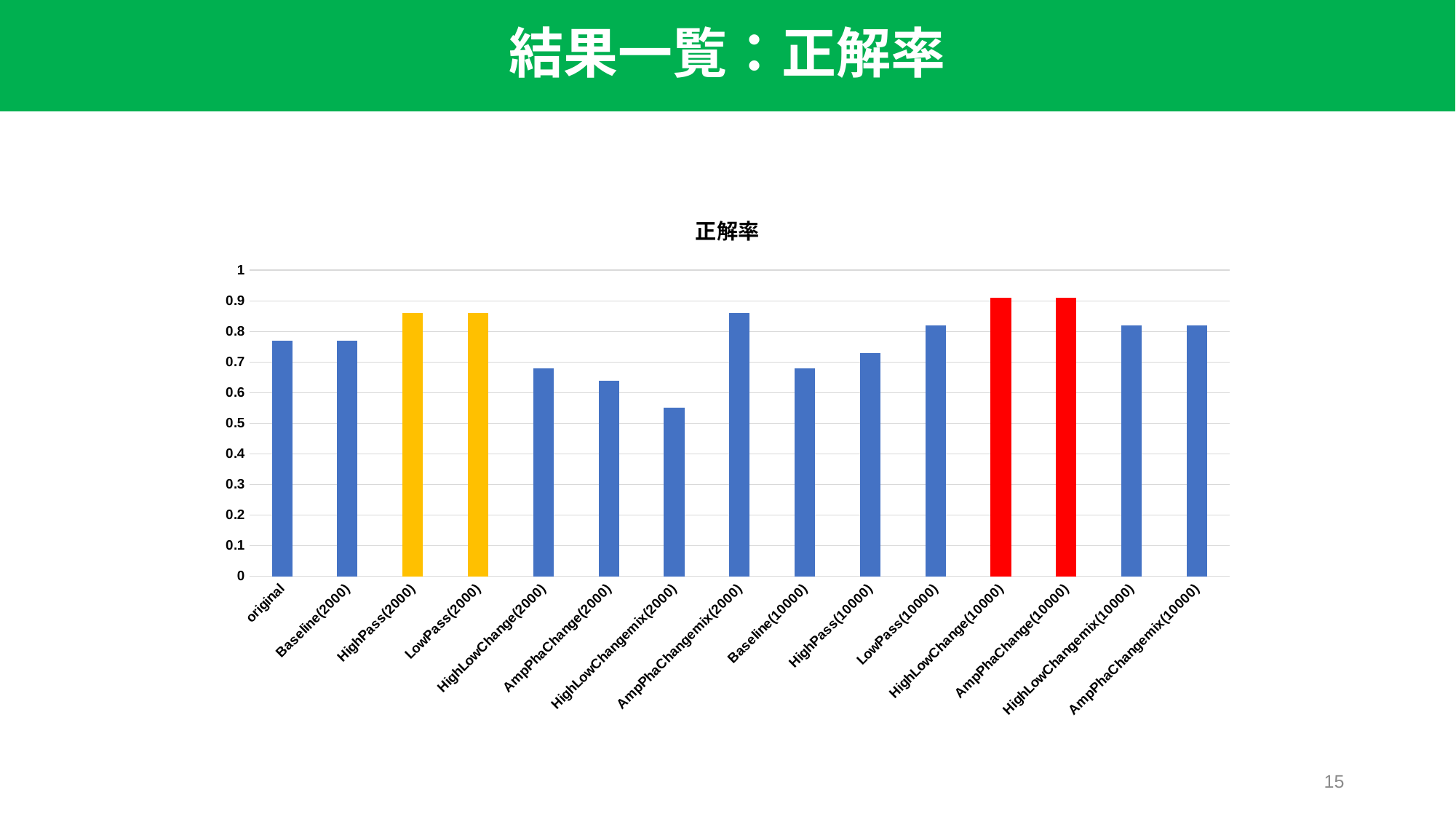

結果一覧：正解率

### Chart: 正解率

| Category | 正解率 |
|---|---|
| original | 0.77 |
| Baseline(2000) | 0.77 |
| HighPass(2000) | 0.86 |
| LowPass(2000) | 0.86 |
| HighLowChange(2000) | 0.68 |
| AmpPhaChange(2000) | 0.64 |
| HighLowChangemix(2000) | 0.55 |
| AmpPhaChangemix(2000) | 0.86 |
| Baseline(10000) | 0.68 |
| HighPass(10000) | 0.73 |
| LowPass(10000) | 0.82 |
| HighLowChange(10000) | 0.91 |
| AmpPhaChange(10000) | 0.91 |
| HighLowChangemix(10000) | 0.82 |
| AmpPhaChangemix(10000) | 0.82 |
15